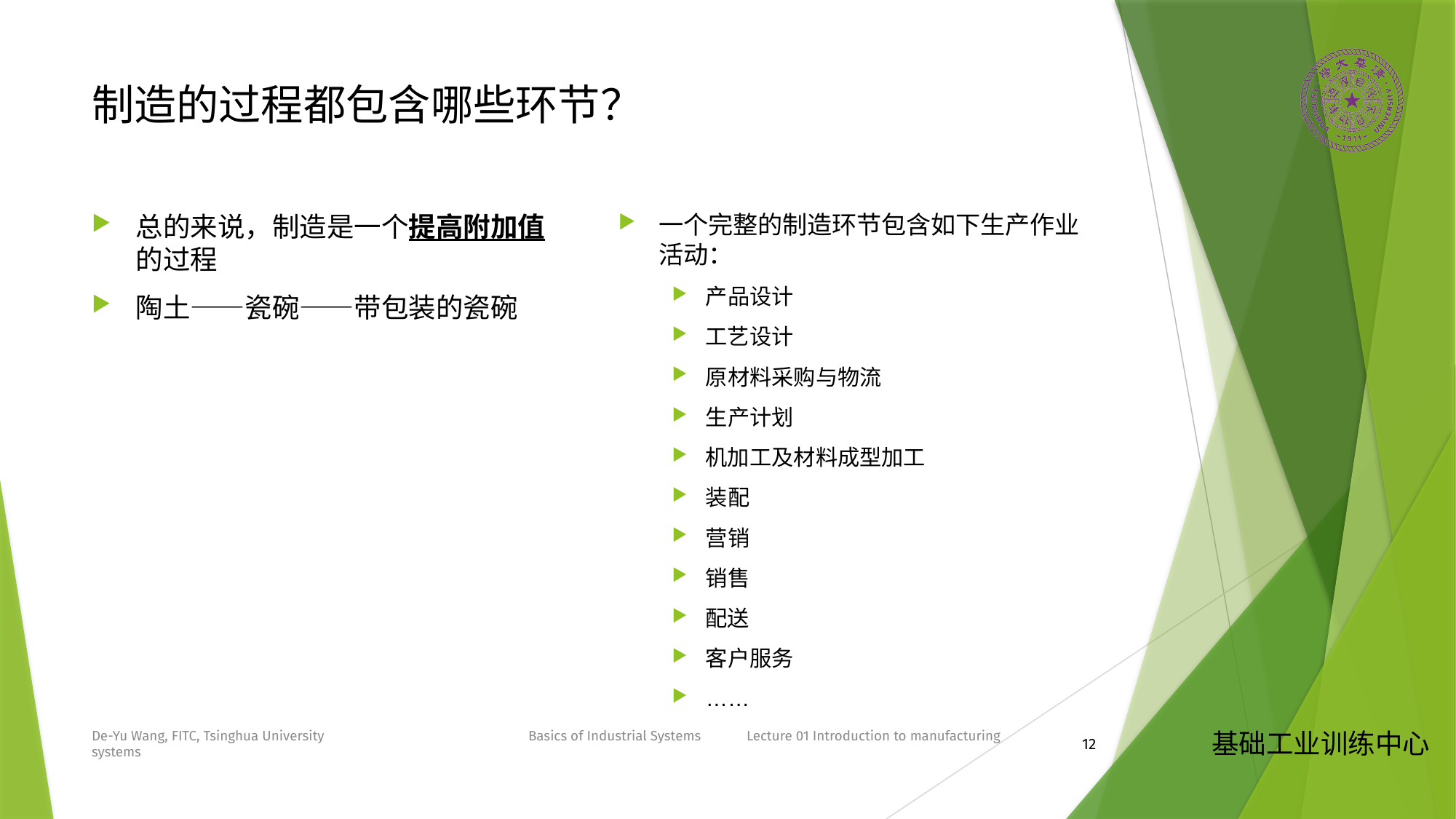

# 制造的过程都包含哪些环节？
总的来说，制造是一个提高附加值的过程
陶土——瓷碗——带包装的瓷碗
一个完整的制造环节包含如下生产作业活动：
产品设计
工艺设计
原材料采购与物流
生产计划
机加工及材料成型加工
装配
营销
销售
配送
客户服务
……
12